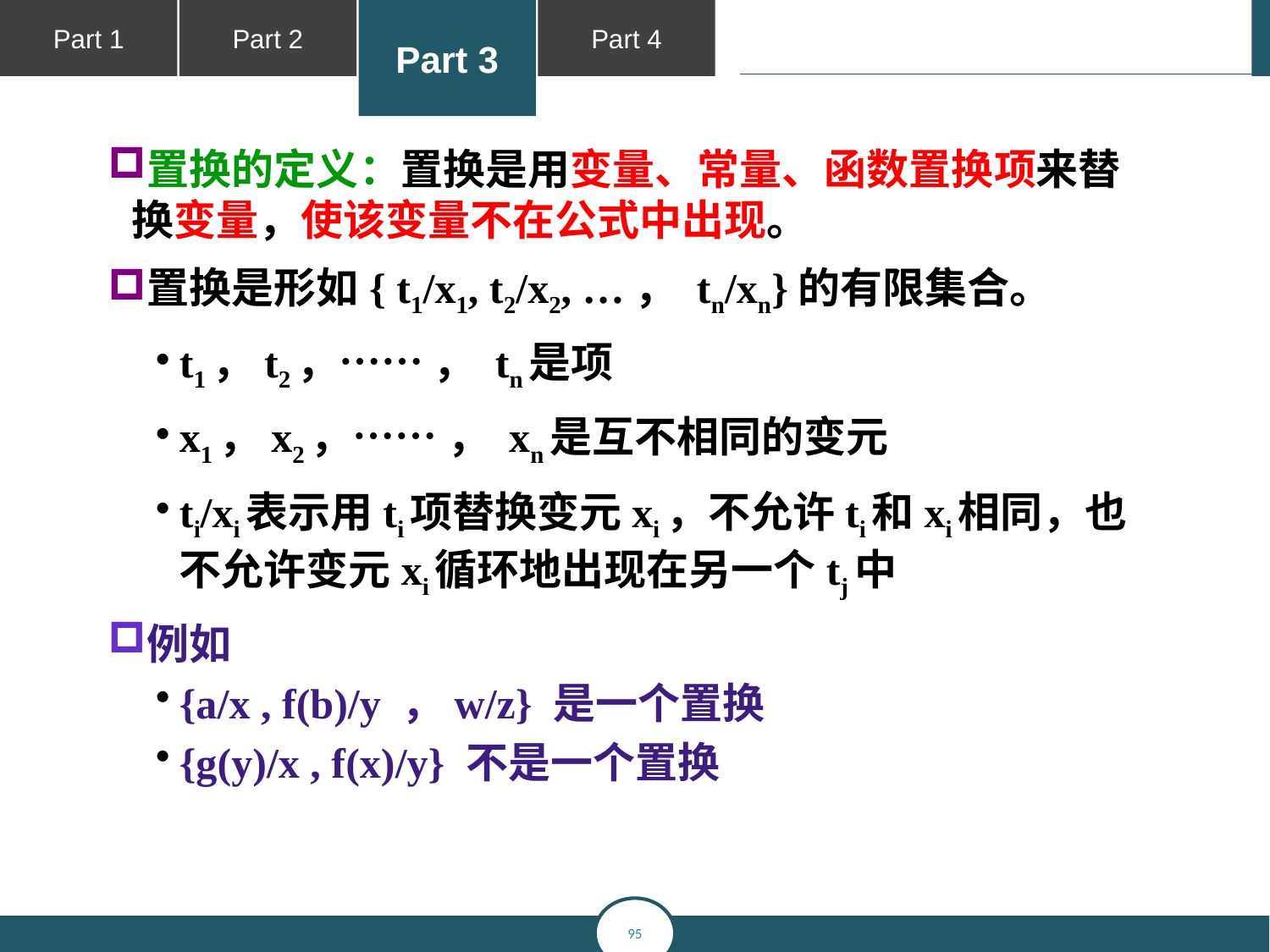

置换的定义：置换是用变量、常量、函数置换项来替换变量，使该变量不在公式中出现。
置换是形如{ t1/x1, t2/x2, …， tn/xn}的有限集合。
t1，t2，…… ， tn是项
x1，x2，…… ， xn是互不相同的变元
ti/xi表示用ti项替换变元xi，不允许ti和xi相同，也不允许变元xi循环地出现在另一个tj中
例如
{a/x , f(b)/y ，w/z} 是一个置换
{g(y)/x , f(x)/y} 不是一个置换